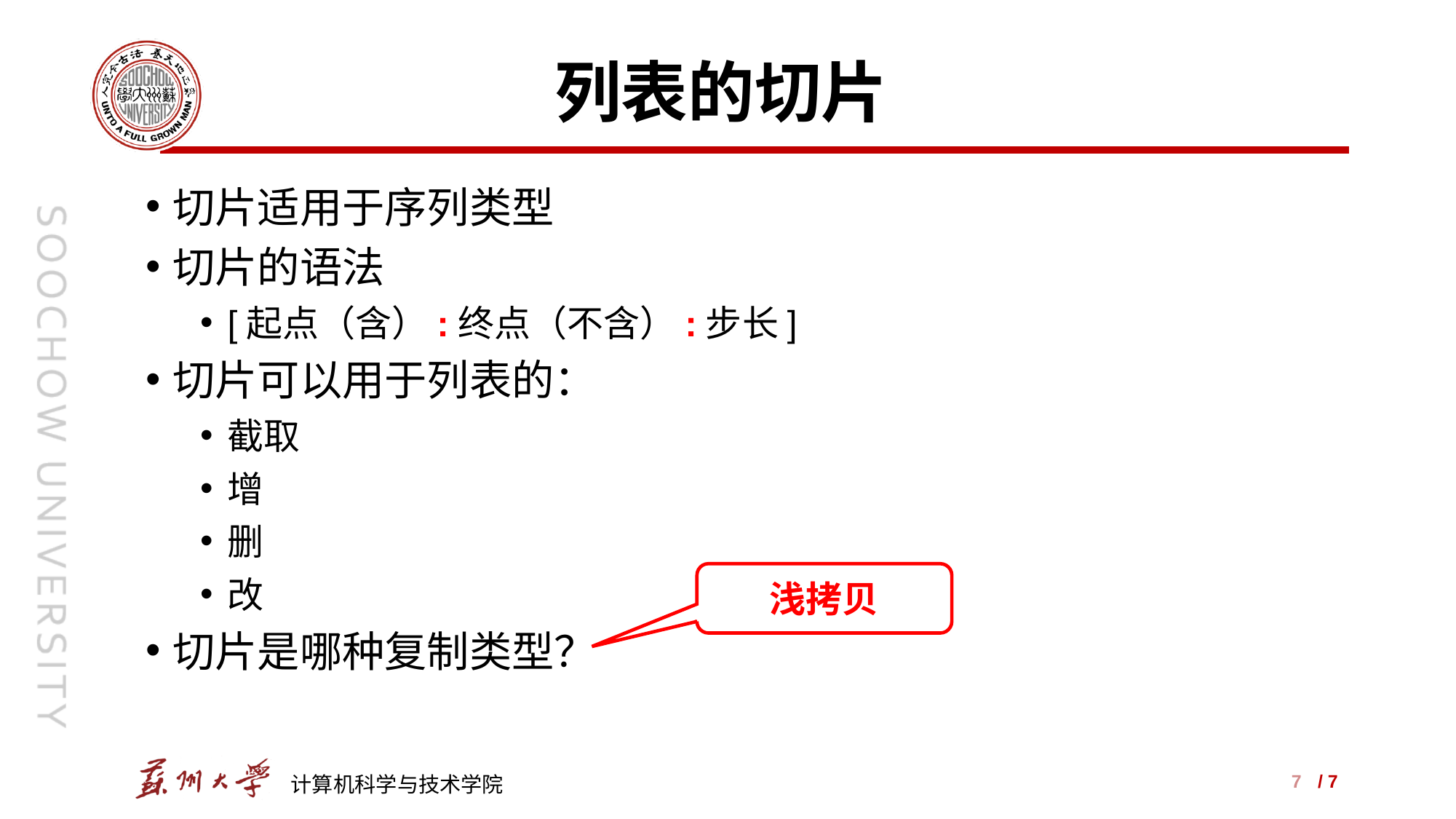

# 列表的切片
切片适用于序列类型
切片的语法
[起点（含）:终点（不含）:步长]
切片可以用于列表的：
截取
增
删
改
切片是哪种复制类型？
浅拷贝
7